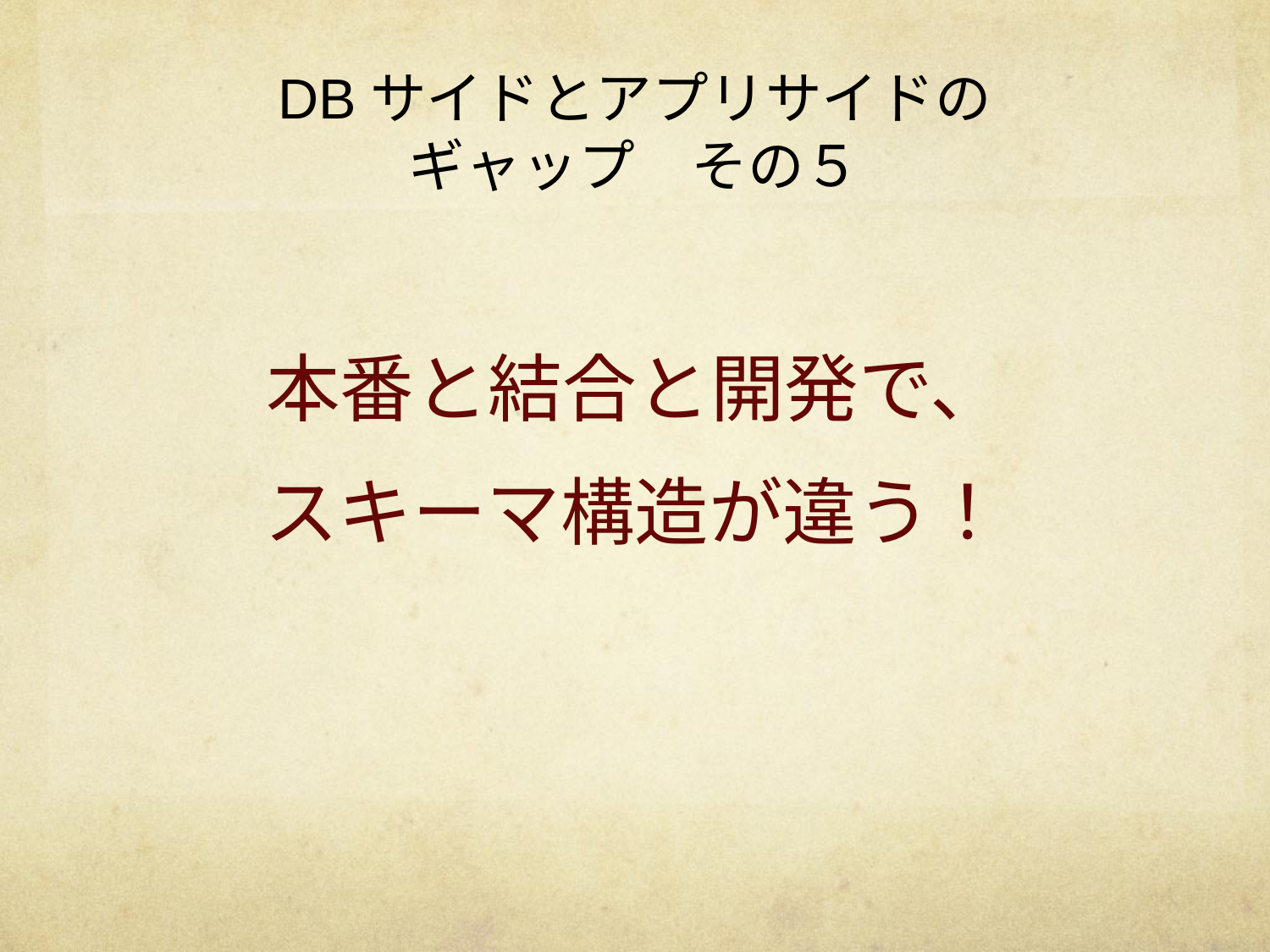

# DBサイドとアプリサイドの ギャップ　その５

本番と結合と開発で、
スキーマ構造が違う！